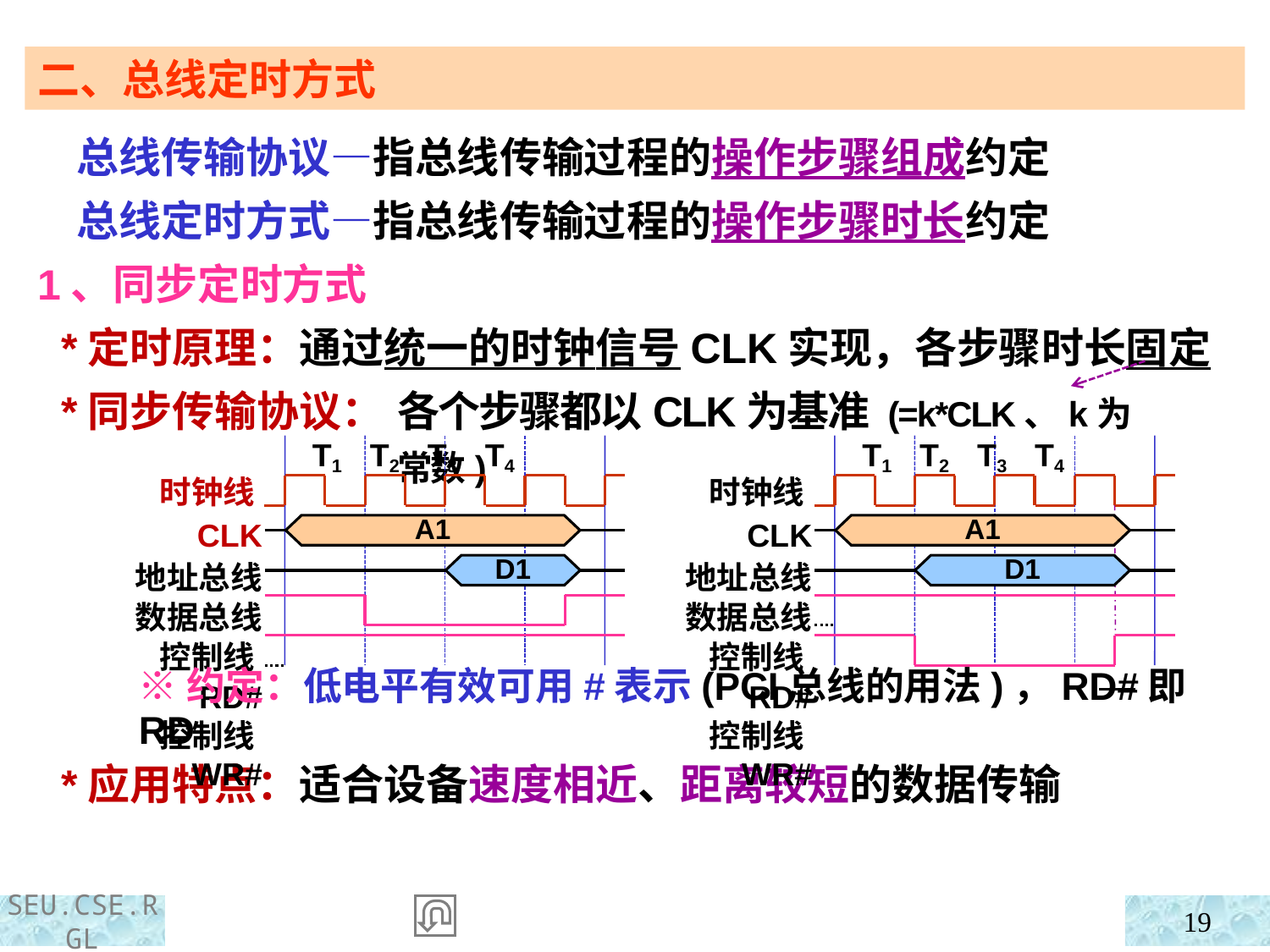

二、总线定时方式
   总线传输协议—指总线传输过程的操作步骤组成约定
   总线定时方式—指总线传输过程的操作步骤时长约定
1、同步定时方式
  *定时原理：通过统一的时钟信号CLK实现，各步骤时长固定
  *同步传输协议：
各个步骤都以CLK为基准 (=k*CLK、k为常数)
T1    T2    T3    T4
T1    T2    T3    T4
时钟线CLK
地址总线
数据总线
控制线RD#
控制线WR#
时钟线CLK
地址总线
数据总线
控制线RD#
控制线WR#
A1
A1
D1
D1
※约定：低电平有效可用#表示(PCI总线的用法)，RD#即RD
  *应用特点：适合设备速度相近、距离较短的数据传输

19